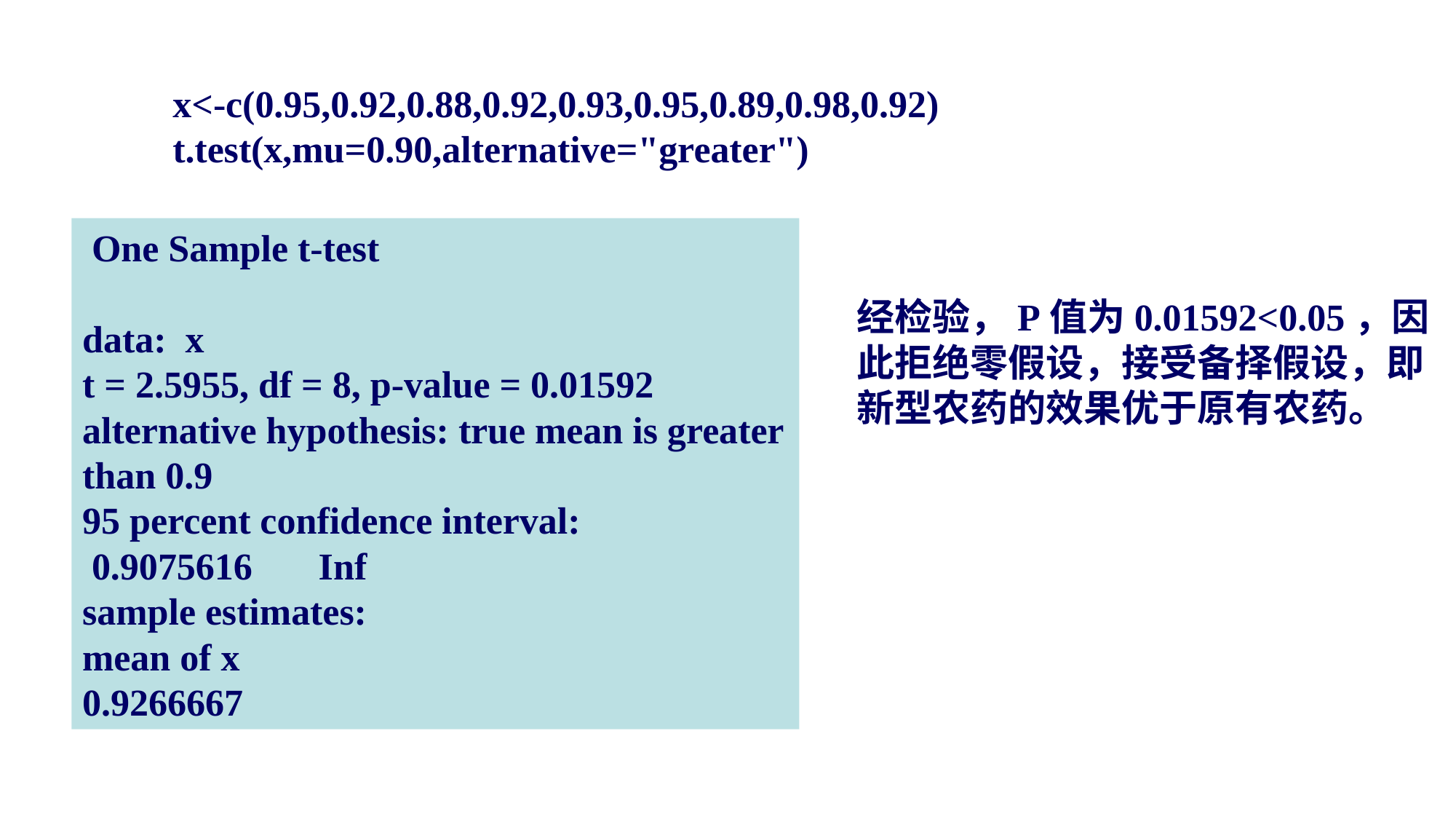

x<-c(0.95,0.92,0.88,0.92,0.93,0.95,0.89,0.98,0.92)
t.test(x,mu=0.90,alternative="greater")
 One Sample t-test

data:  x
t = 2.5955, df = 8, p-value = 0.01592
alternative hypothesis: true mean is greater than 0.9
95 percent confidence interval:
 0.9075616       Inf
sample estimates:
mean of x
0.9266667
经检验，P值为0.01592<0.05，因此拒绝零假设，接受备择假设，即新型农药的效果优于原有农药。